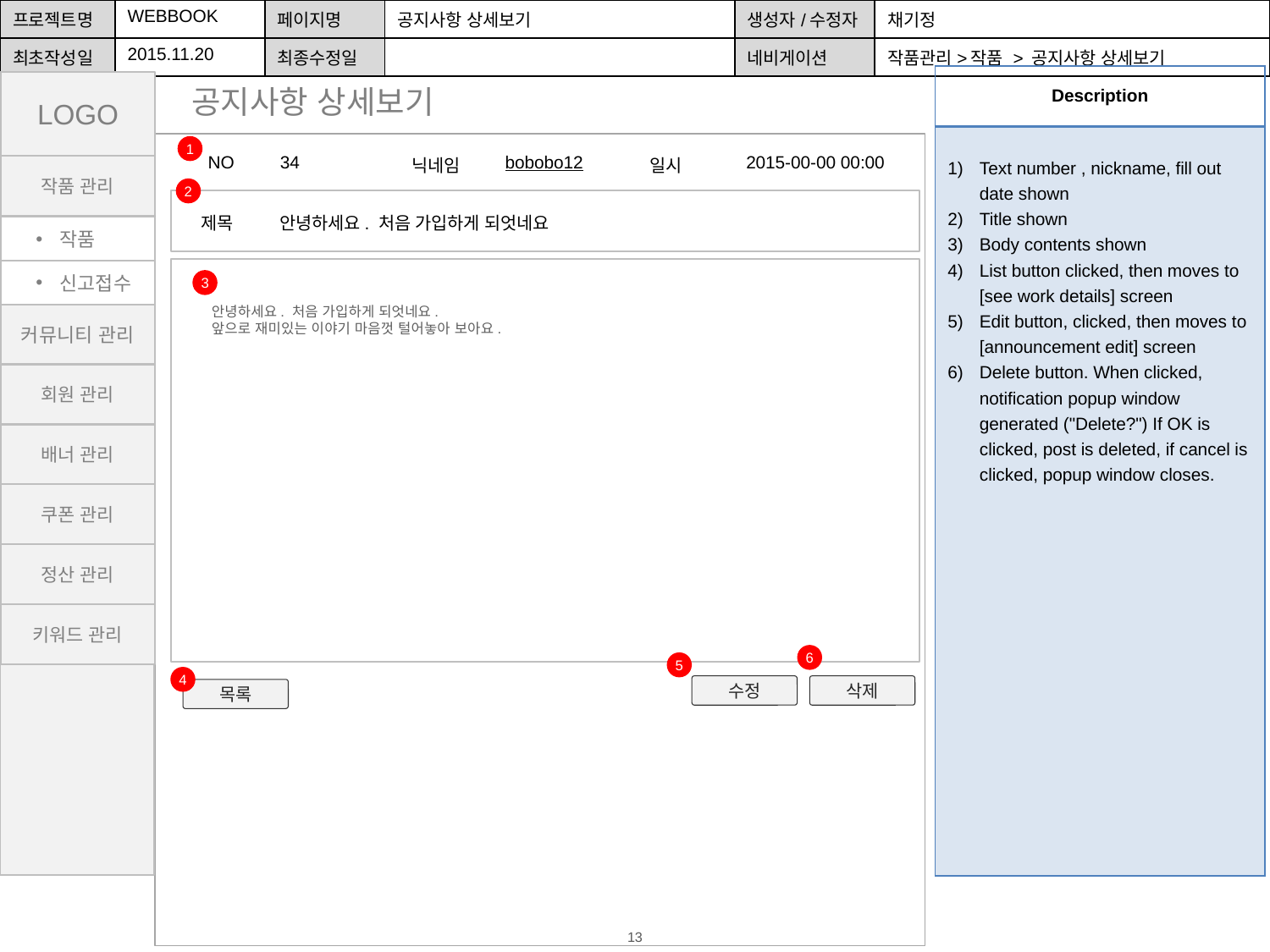

| 프로젝트명 | WEBBOOK | 페이지명 | 공지사항 상세보기 | 생성자/수정자 | 채기정 |
| --- | --- | --- | --- | --- | --- |
| 최초작성일 | 2015.11.20 | 최종수정일 |  | 네비게이션 | 작품관리>작품 > 공지사항 상세보기 |
| Description |
| --- |
| Text number , nickname, fill out date shown Title shown Body contents shown List button clicked, then moves to [see work details] screen Edit button, clicked, then moves to [announcement edit] screen Delete button. When clicked, notification popup window generated ("Delete?") If OK is clicked, post is deleted, if cancel is clicked, popup window closes. |

LOGO
공지사항 상세보기

1
| NO | 34 | 닉네임 | bobobo12 | 일시 | 2015-00-00 00:00 |
| --- | --- | --- | --- | --- | --- |
작품 관리
2

제목
안녕하세요. 처음 가입하게 되엇네요
작품

신고접수
3
안녕하세요. 처음 가입하게 되엇네요.
앞으로 재미있는 이야기 마음껏 털어놓아 보아요.
커뮤니티 관리
회원 관리
배너 관리
쿠폰 관리
정산 관리
키워드 관리
6
5
4
수정
삭제
목록